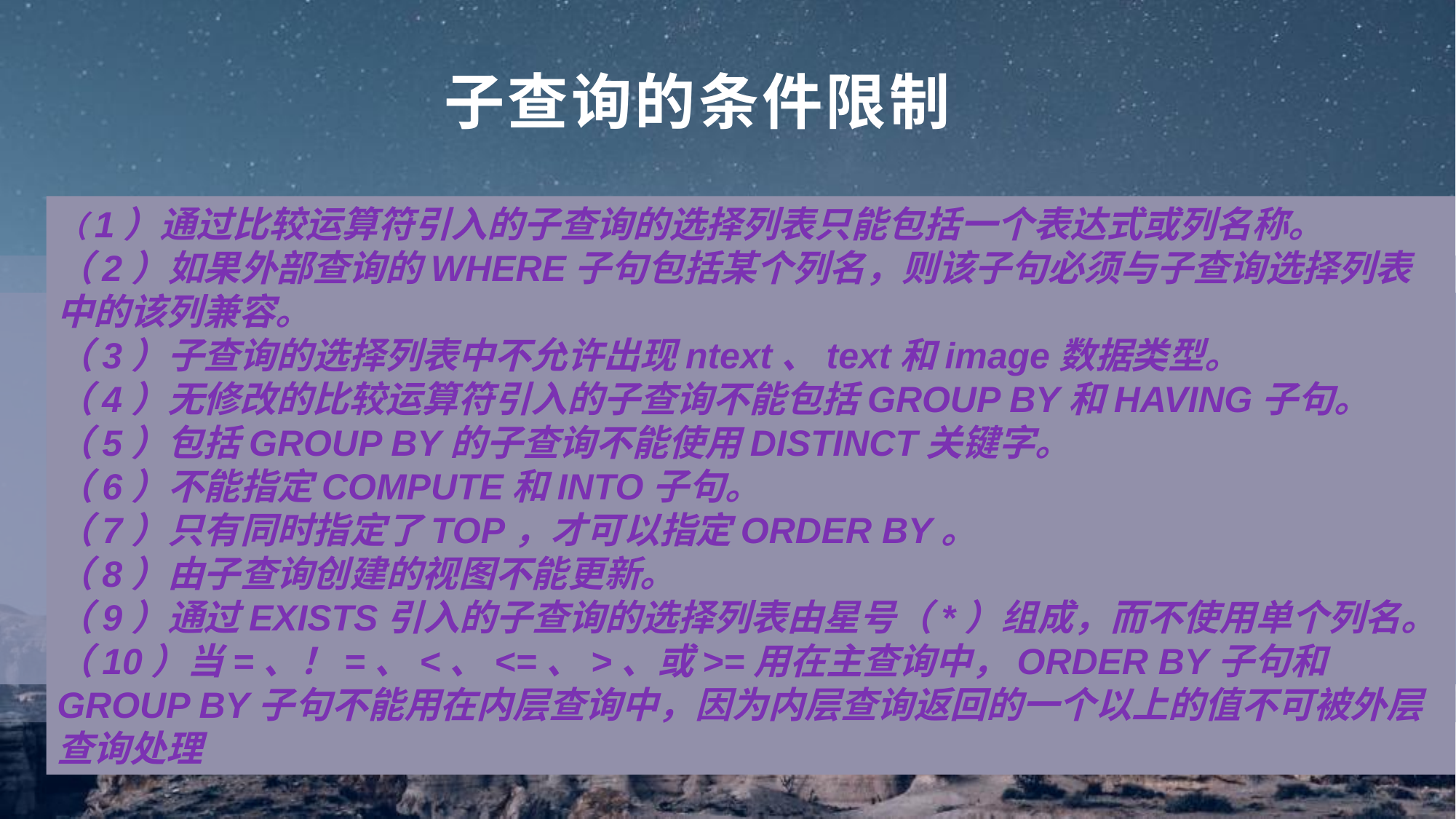

# 子查询的条件限制
（1）通过比较运算符引入的子查询的选择列表只能包括一个表达式或列名称。
（2）如果外部查询的WHERE子句包括某个列名，则该子句必须与子查询选择列表中的该列兼容。
（3）子查询的选择列表中不允许出现ntext、text和image数据类型。
（4）无修改的比较运算符引入的子查询不能包括GROUP BY和HAVING子句。
（5）包括GROUP BY的子查询不能使用DISTINCT关键字。
（6）不能指定COMPUTE和INTO子句。
（7）只有同时指定了TOP，才可以指定ORDER BY。
（8）由子查询创建的视图不能更新。
（9）通过EXISTS引入的子查询的选择列表由星号（*）组成，而不使用单个列名。
（10）当=、！=、<、<=、>、或>=用在主查询中，ORDER BY子句和GROUP BY子句不能用在内层查询中，因为内层查询返回的一个以上的值不可被外层查询处理